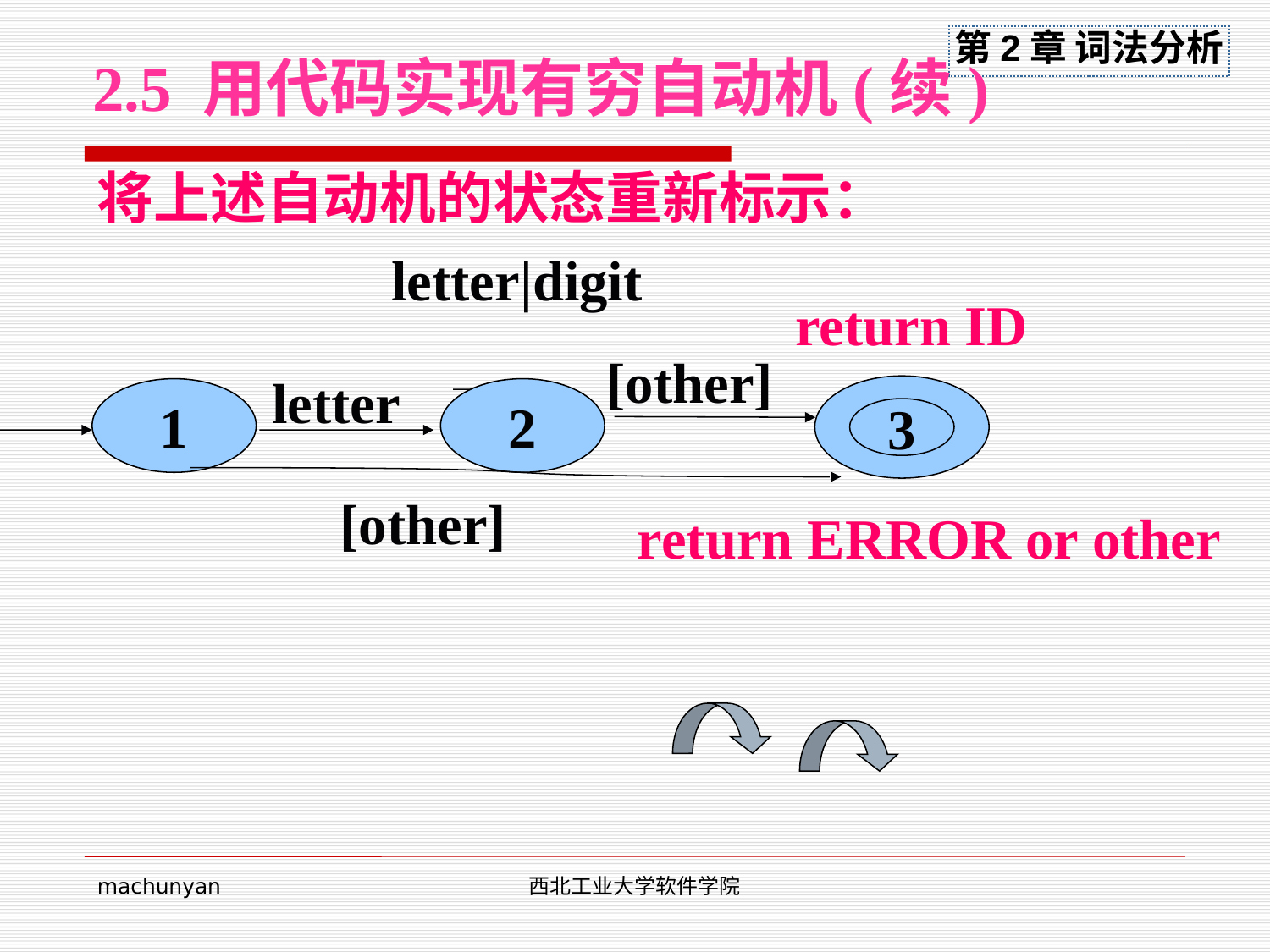

# 2.5 用代码实现有穷自动机(续)
将上述自动机的状态重新标示：
letter|digit
1
2
letter

return ID
[other]

3

return ERROR or other
[other]

machunyan

西北工业大学软件学院
118